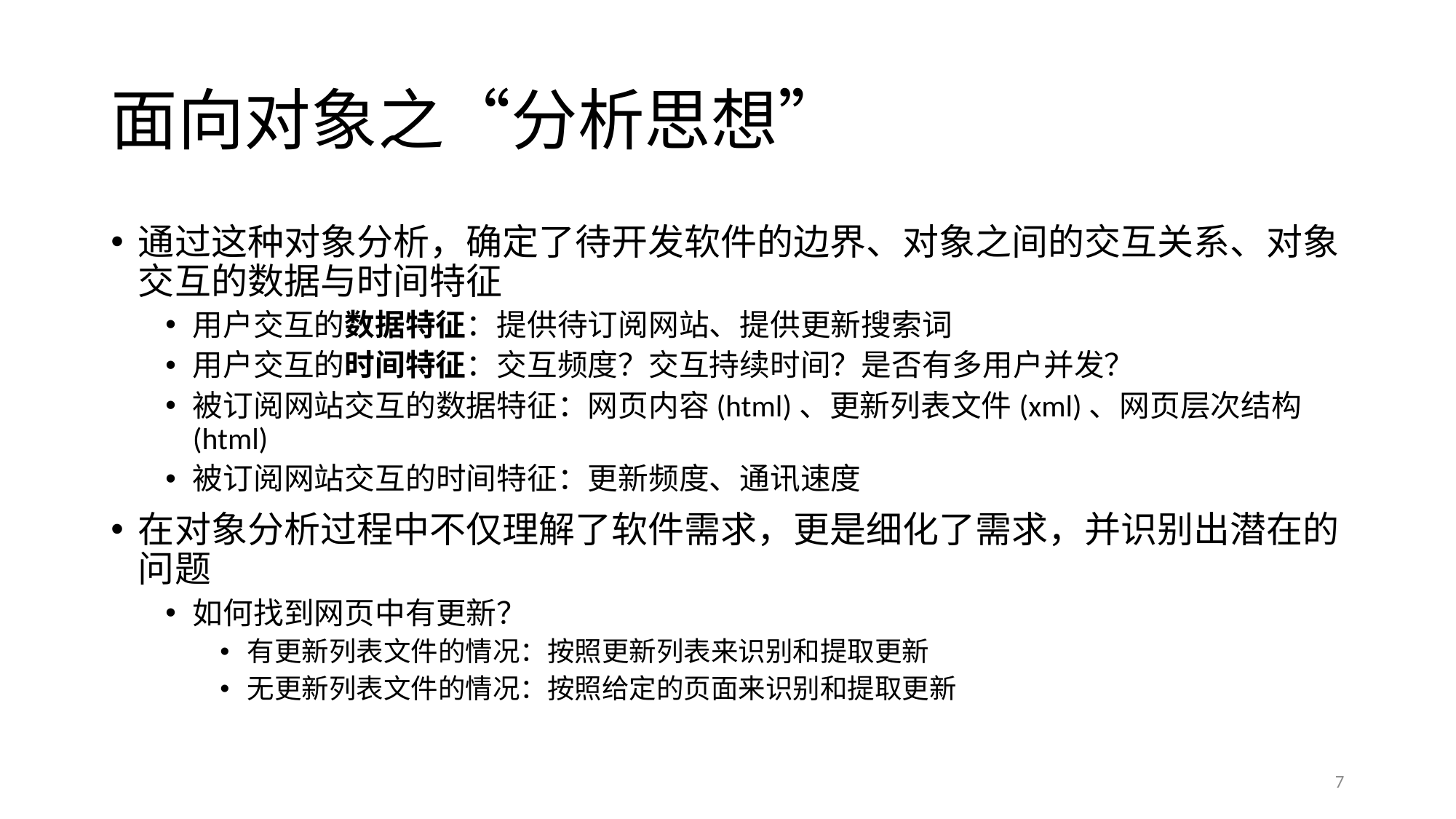

# 面向对象之“分析思想”
通过这种对象分析，确定了待开发软件的边界、对象之间的交互关系、对象交互的数据与时间特征
用户交互的数据特征：提供待订阅网站、提供更新搜索词
用户交互的时间特征：交互频度？交互持续时间？是否有多用户并发？
被订阅网站交互的数据特征：网页内容(html)、更新列表文件(xml)、网页层次结构(html)
被订阅网站交互的时间特征：更新频度、通讯速度
在对象分析过程中不仅理解了软件需求，更是细化了需求，并识别出潜在的问题
如何找到网页中有更新？
有更新列表文件的情况：按照更新列表来识别和提取更新
无更新列表文件的情况：按照给定的页面来识别和提取更新
7